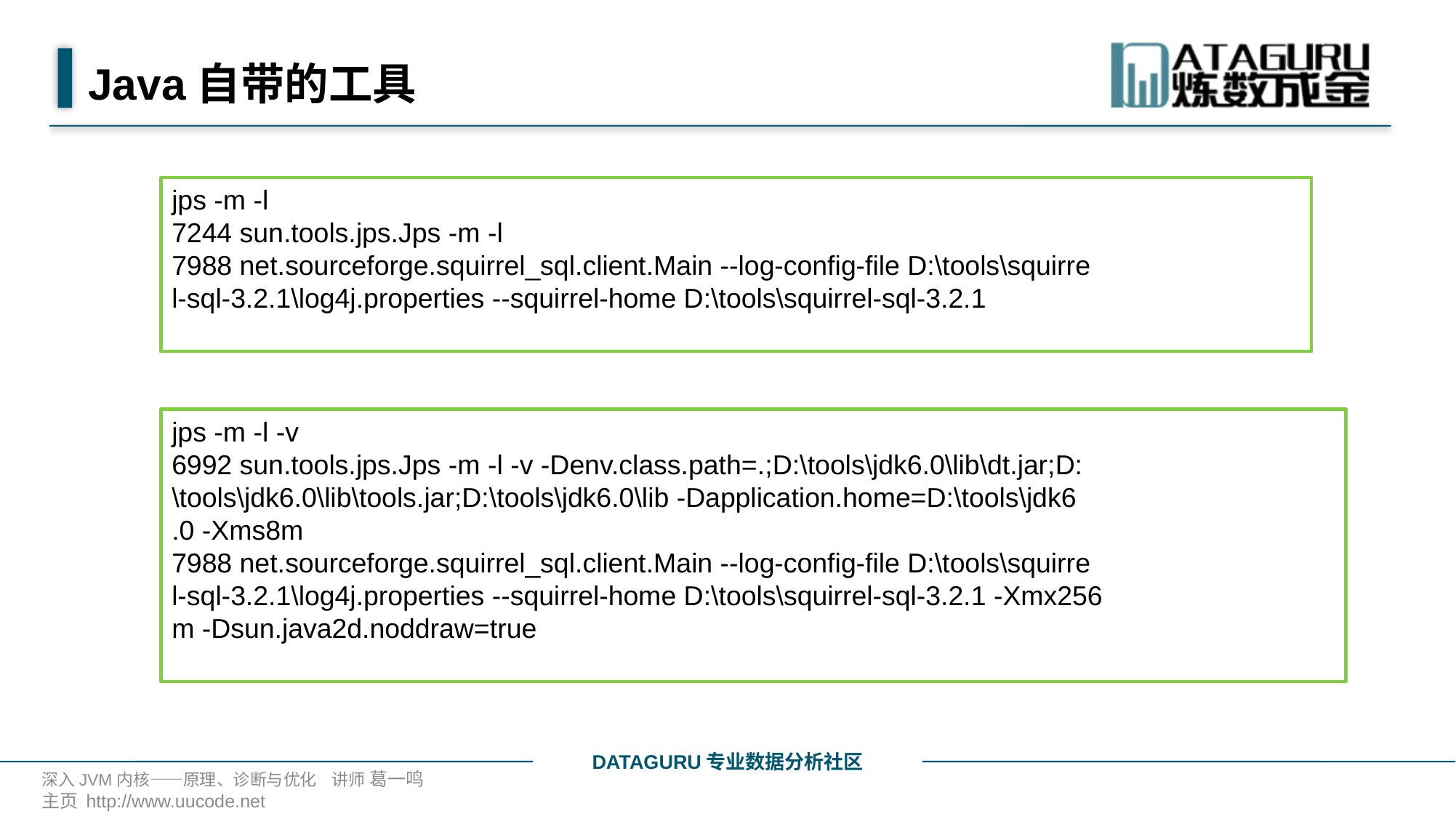

# Java自带的工具
jps -m -l
7244 sun.tools.jps.Jps -m -l
7988 net.sourceforge.squirrel_sql.client.Main --log-config-file D:\tools\squirre
l-sql-3.2.1\log4j.properties --squirrel-home D:\tools\squirrel-sql-3.2.1

jps -m -l -v
6992 sun.tools.jps.Jps -m -l -v -Denv.class.path=.;D:\tools\jdk6.0\lib\dt.jar;D:
\tools\jdk6.0\lib\tools.jar;D:\tools\jdk6.0\lib -Dapplication.home=D:\tools\jdk6
.0 -Xms8m
7988 net.sourceforge.squirrel_sql.client.Main --log-config-file D:\tools\squirre
l-sql-3.2.1\log4j.properties --squirrel-home D:\tools\squirrel-sql-3.2.1 -Xmx256
m -Dsun.java2d.noddraw=true